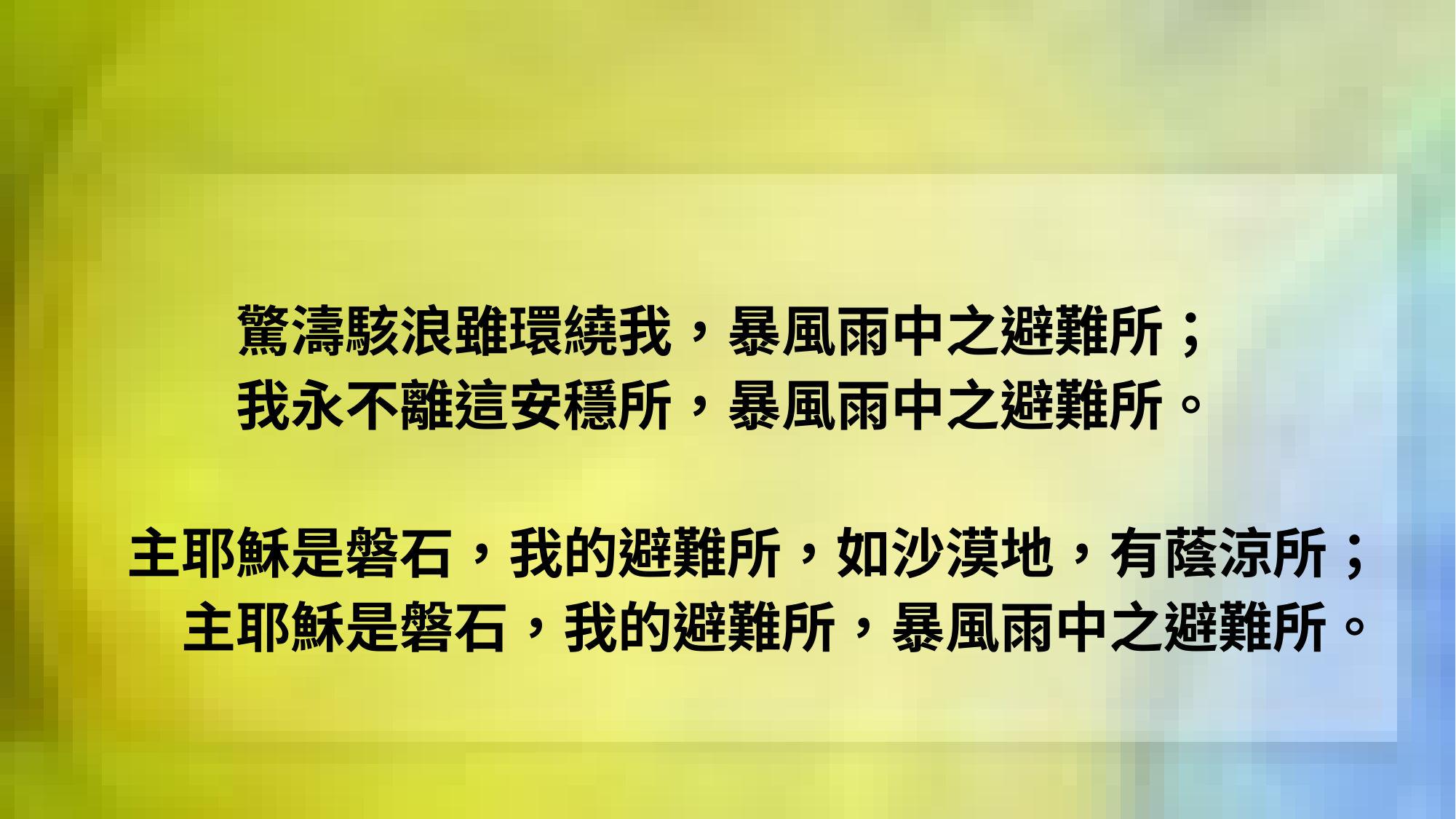

#

驚濤駭浪雖環繞我，暴風雨中之避難所；
我永不離這安穩所，暴風雨中之避難所。

主耶穌是磐石，我的避難所，如沙漠地，有蔭涼所；
　主耶穌是磐石，我的避難所，暴風雨中之避難所。